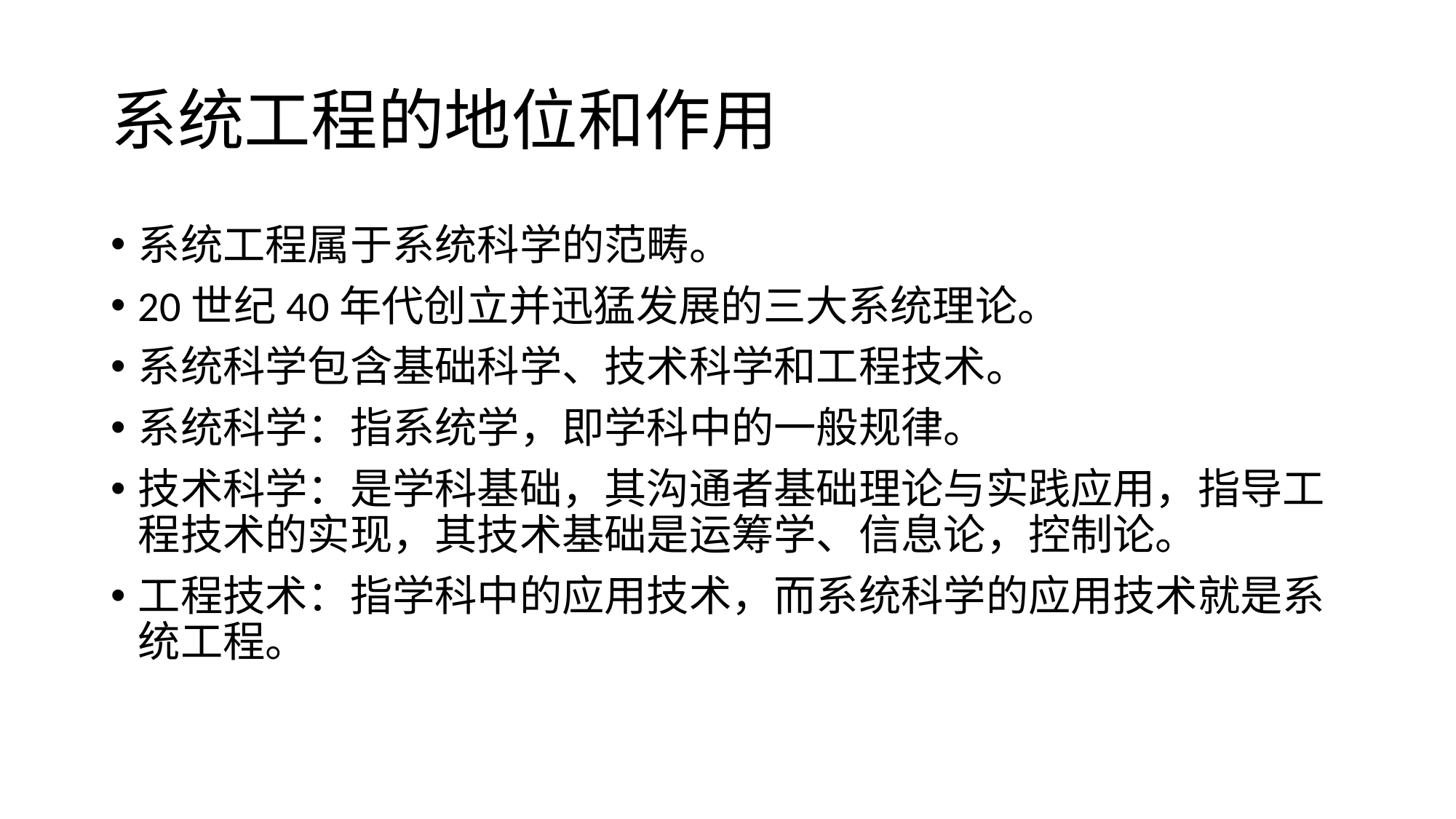

# 系统工程的地位和作用
系统工程属于系统科学的范畴。
20世纪40年代创立并迅猛发展的三大系统理论。
系统科学包含基础科学、技术科学和工程技术。
系统科学：指系统学，即学科中的一般规律。
技术科学：是学科基础，其沟通者基础理论与实践应用，指导工程技术的实现，其技术基础是运筹学、信息论，控制论。
工程技术：指学科中的应用技术，而系统科学的应用技术就是系统工程。